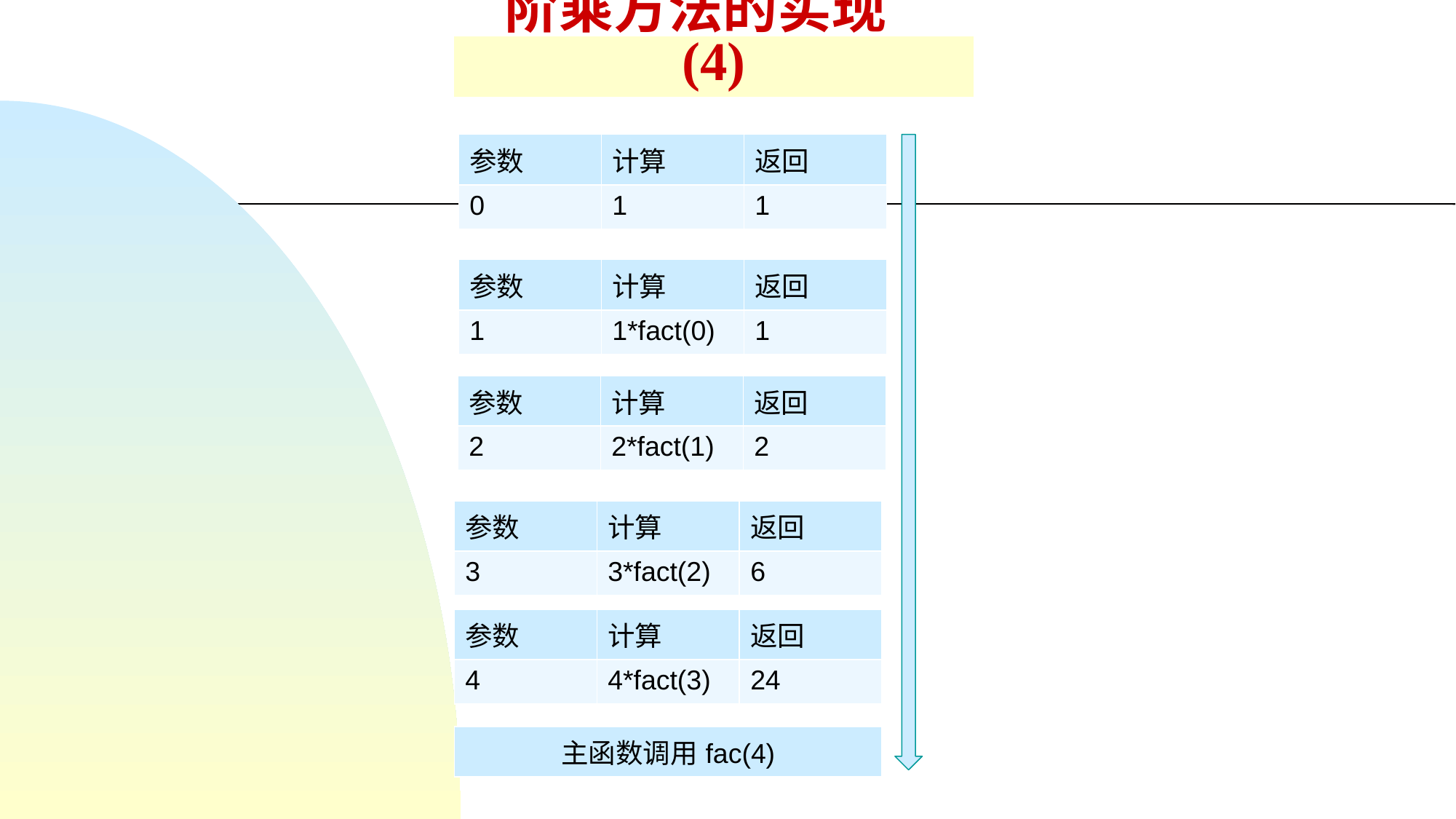

# 阶乘方法的实现    (4)
| 参数 | 计算 | 返回 |
| --- | --- | --- |
| 0 | 1 | 1 |

| 参数 | 计算 | 返回 |
| --- | --- | --- |
| 1 | 1\*fact(0) | 1 |
| 参数 | 计算 | 返回 |
| --- | --- | --- |
| 2 | 2\*fact(1) | 2 |
| 参数 | 计算 | 返回 |
| --- | --- | --- |
| 3 | 3\*fact(2) | 6 |
| 参数 | 计算 | 返回 |
| --- | --- | --- |
| 4 | 4\*fact(3) | 24 |
| 主函数调用fac(4) |
| --- |